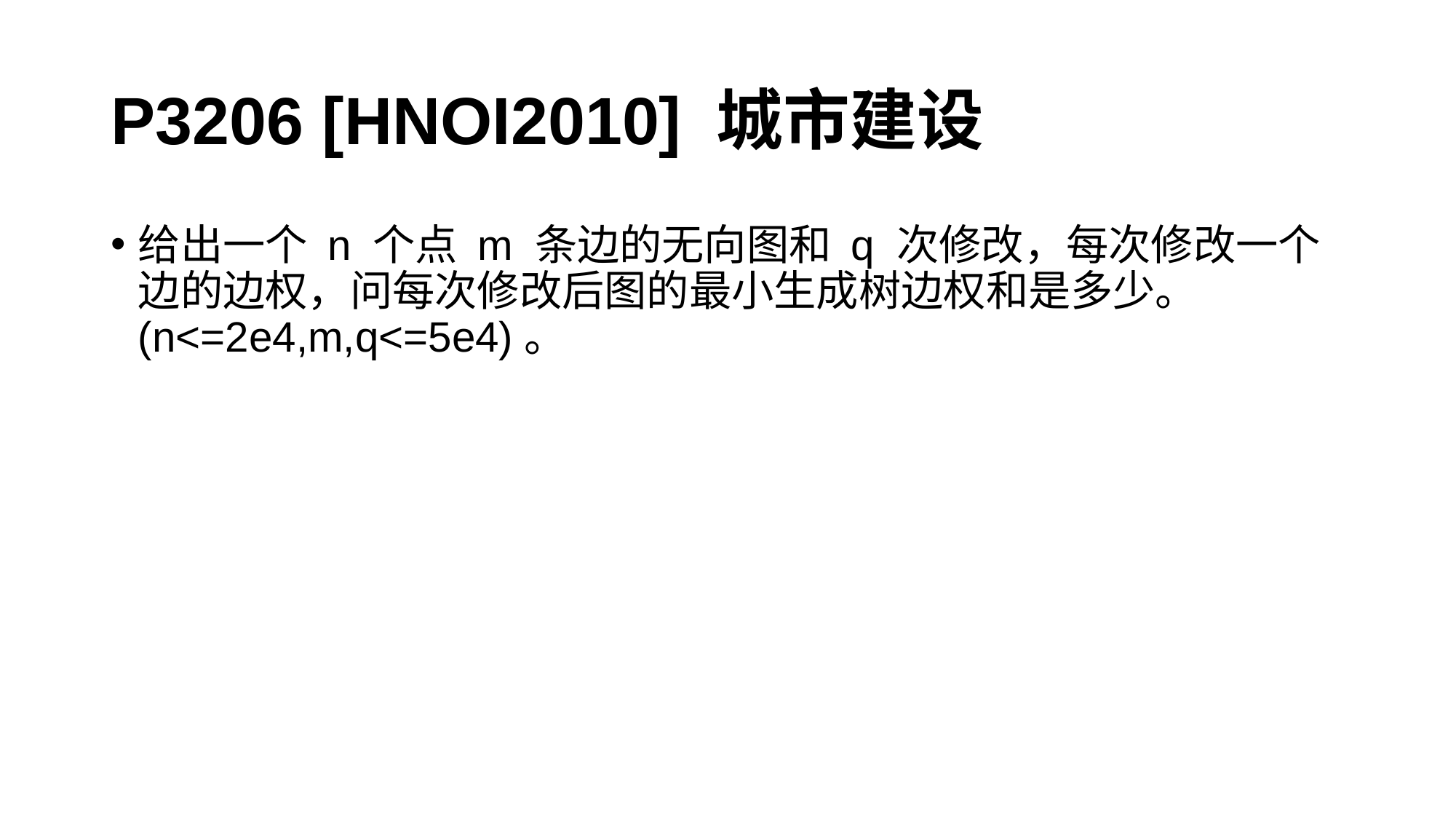

# P3206 [HNOI2010] 城市建设
给出一个 n 个点 m 条边的无向图和 q 次修改，每次修改一个边的边权，问每次修改后图的最小生成树边权和是多少。(n<=2e4,m,q<=5e4)。